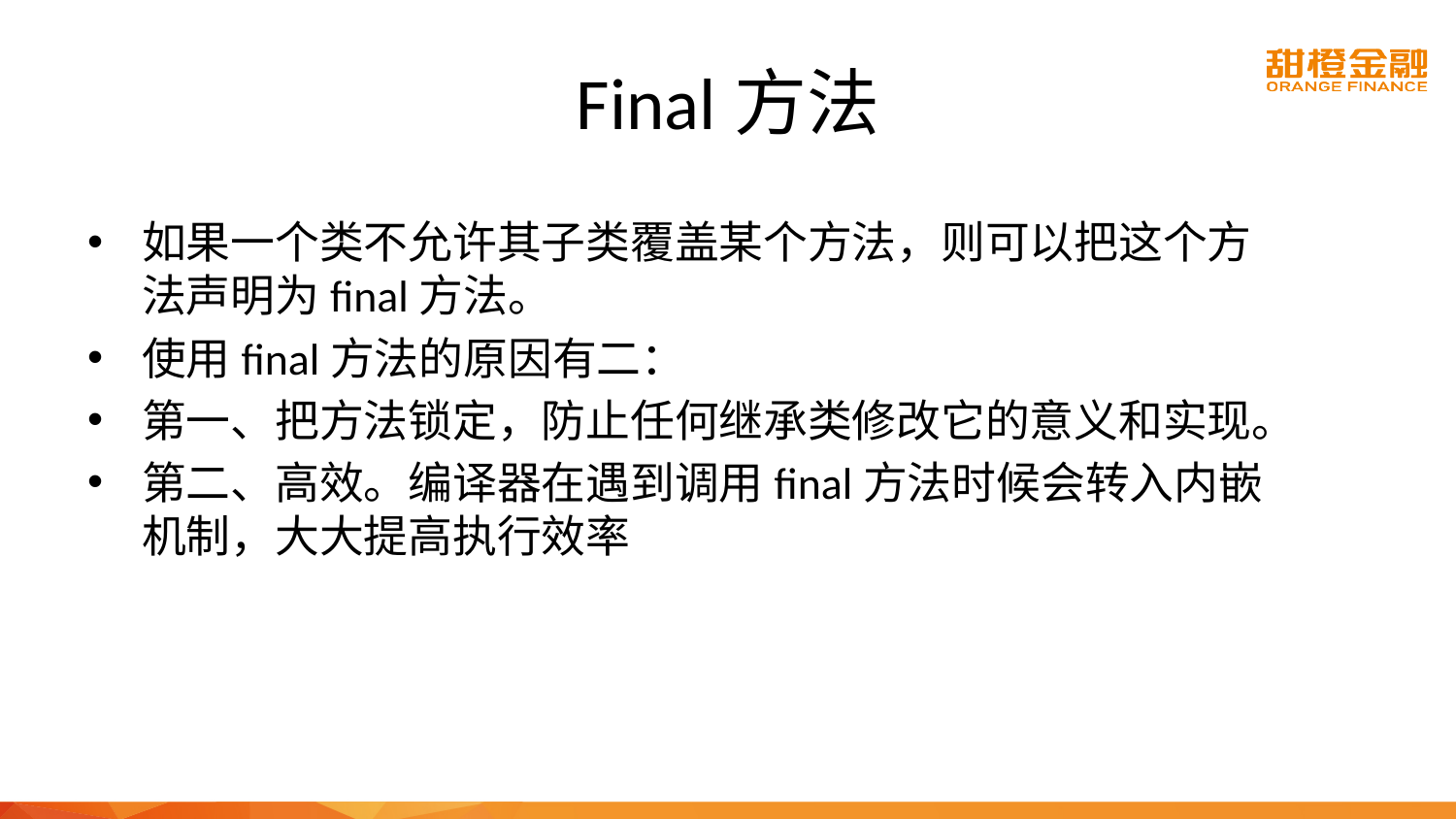

# Final方法
如果一个类不允许其子类覆盖某个方法，则可以把这个方法声明为final方法。
使用final方法的原因有二：
第一、把方法锁定，防止任何继承类修改它的意义和实现。
第二、高效。编译器在遇到调用final方法时候会转入内嵌机制，大大提高执行效率